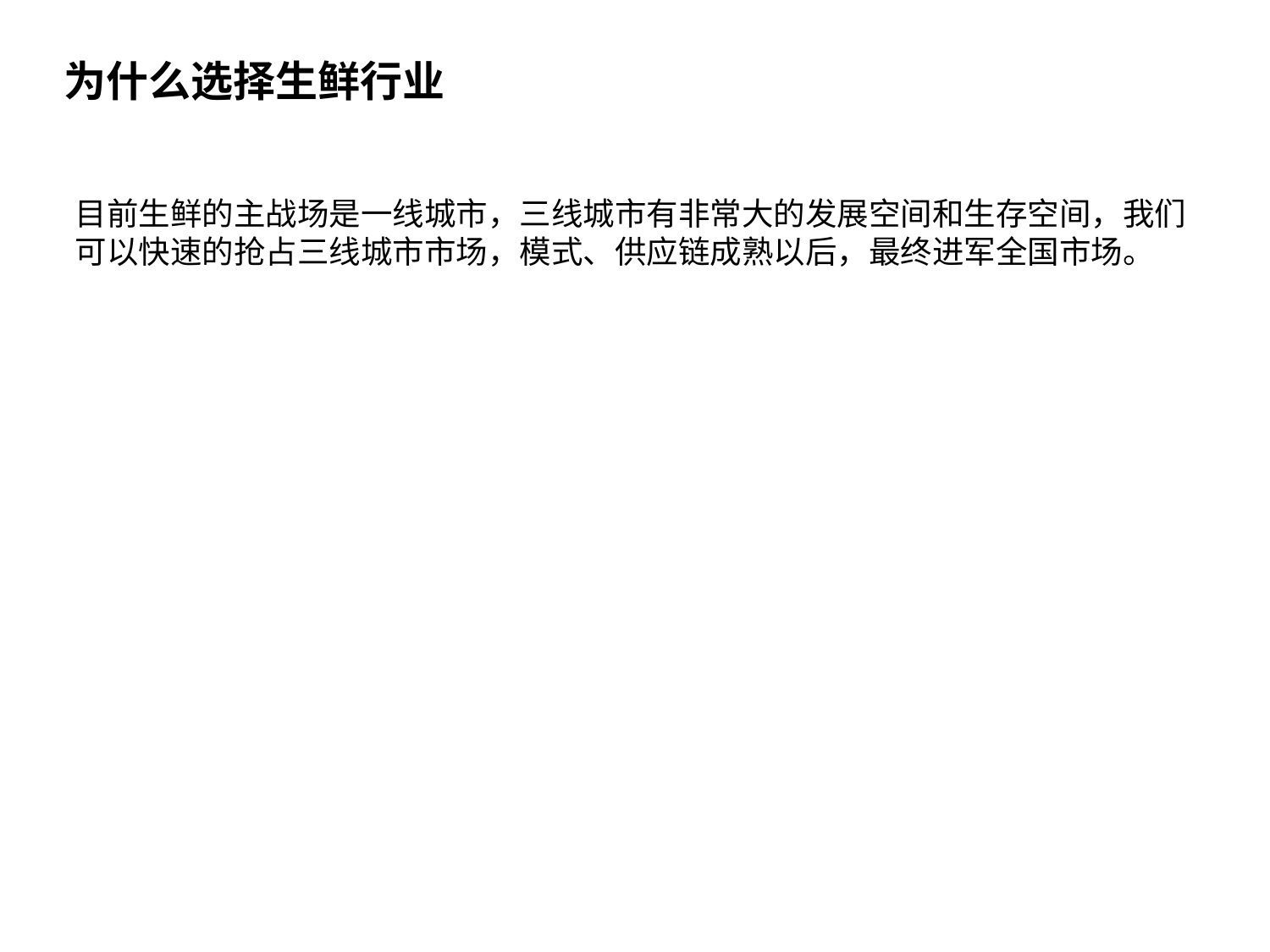

为什么选择生鲜行业
目前生鲜的主战场是一线城市，三线城市有非常大的发展空间和生存空间，我们可以快速的抢占三线城市市场，模式、供应链成熟以后，最终进军全国市场。